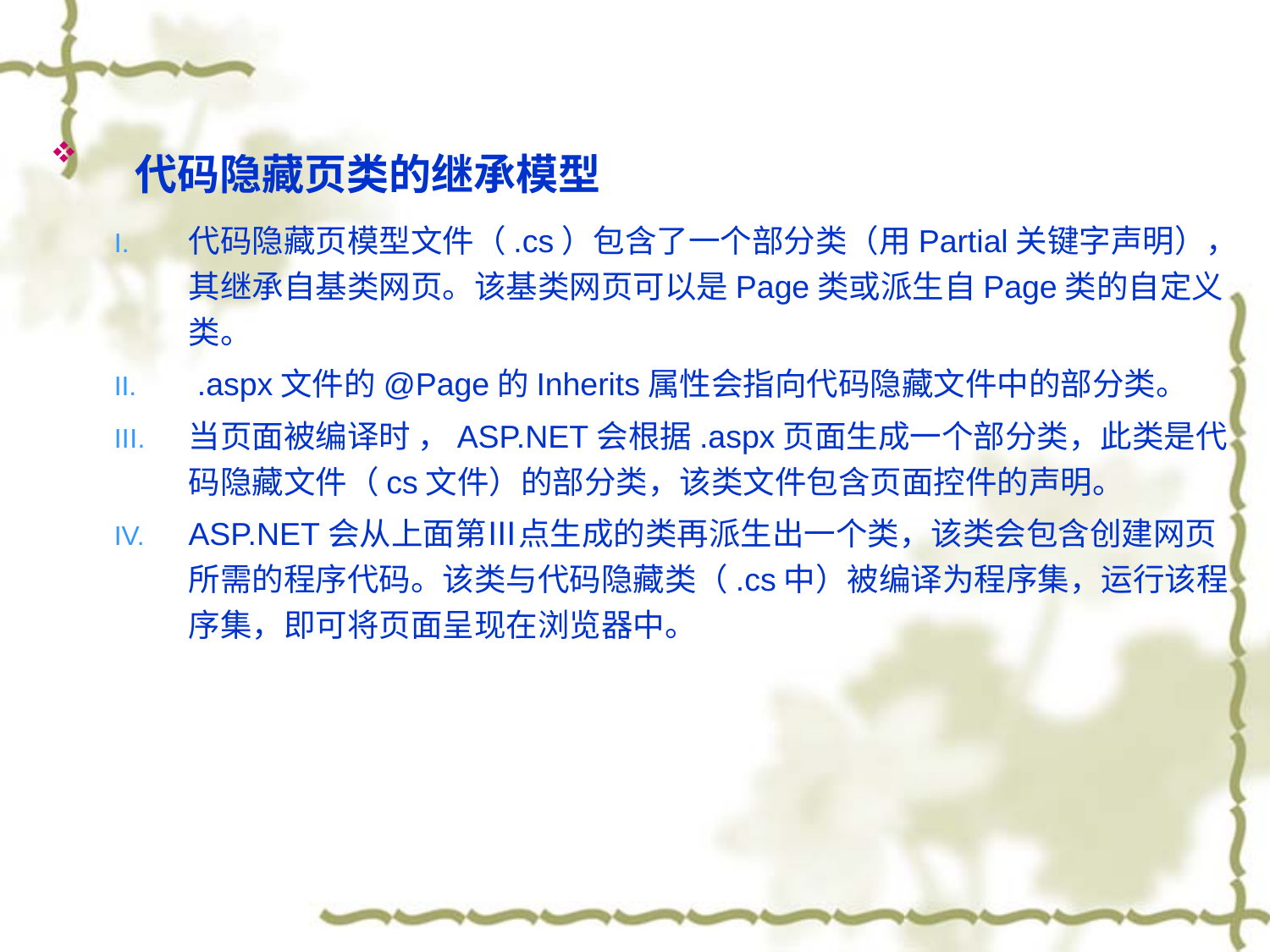

代码隐藏页类的继承模型
代码隐藏页模型文件（.cs）包含了一个部分类（用Partial关键字声明），其继承自基类网页。该基类网页可以是Page类或派生自Page类的自定义类。
 .aspx文件的@Page的Inherits属性会指向代码隐藏文件中的部分类。
当页面被编译时 ，ASP.NET会根据.aspx页面生成一个部分类，此类是代码隐藏文件（cs文件）的部分类，该类文件包含页面控件的声明。
ASP.NET会从上面第Ⅲ点生成的类再派生出一个类，该类会包含创建网页所需的程序代码。该类与代码隐藏类（.cs中）被编译为程序集，运行该程序集，即可将页面呈现在浏览器中。